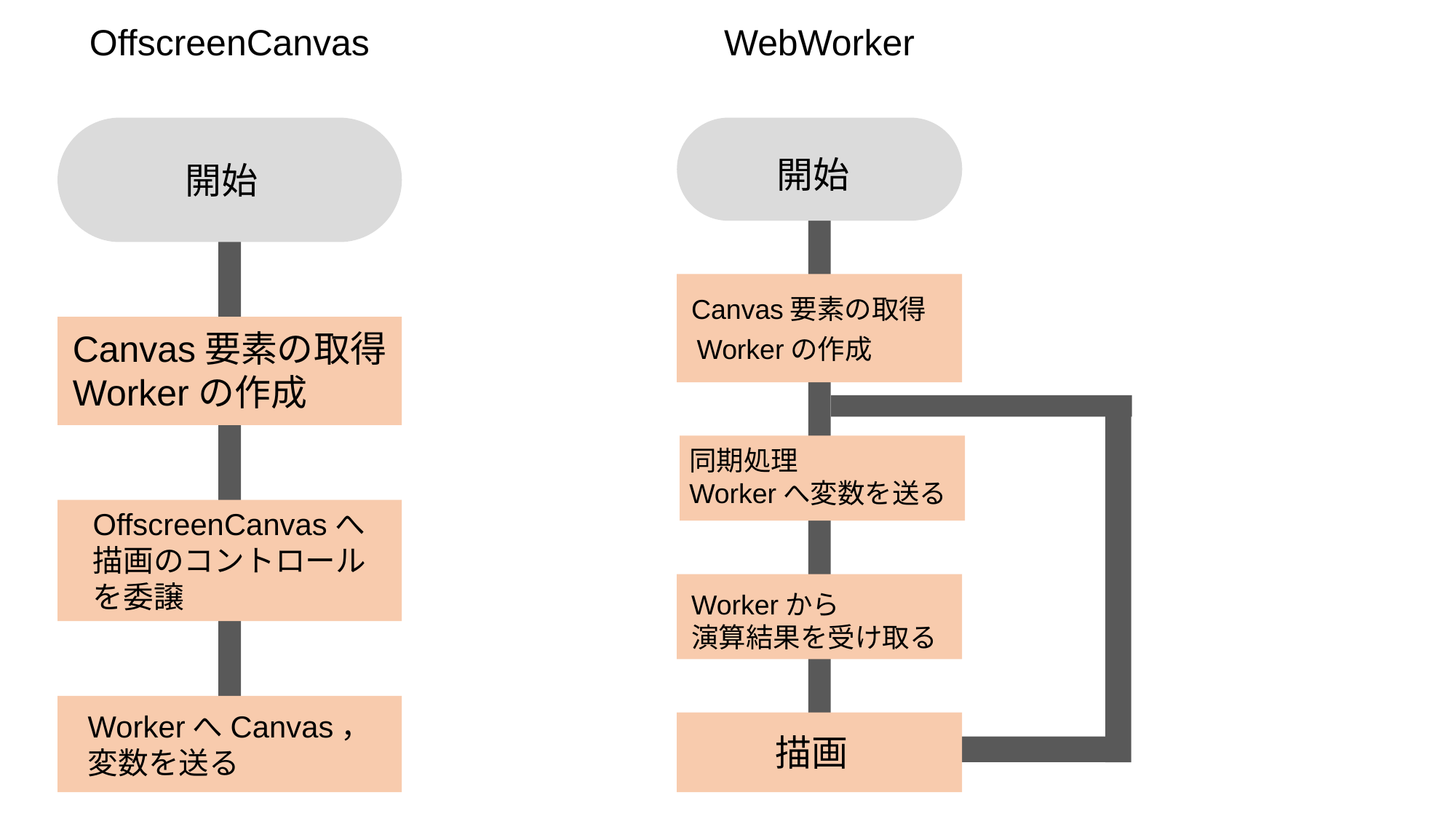

OffscreenCanvas
WebWorker

開始

開始

Canvas要素の取得
Workerの作成

Canvas要素の取得
Workerの作成

同期処理
Workerへ変数を送る

OffscreenCanvasへ
描画のコントロール
を委譲

Workerから
演算結果を受け取る

WorkerへCanvas，
変数を送る

描画